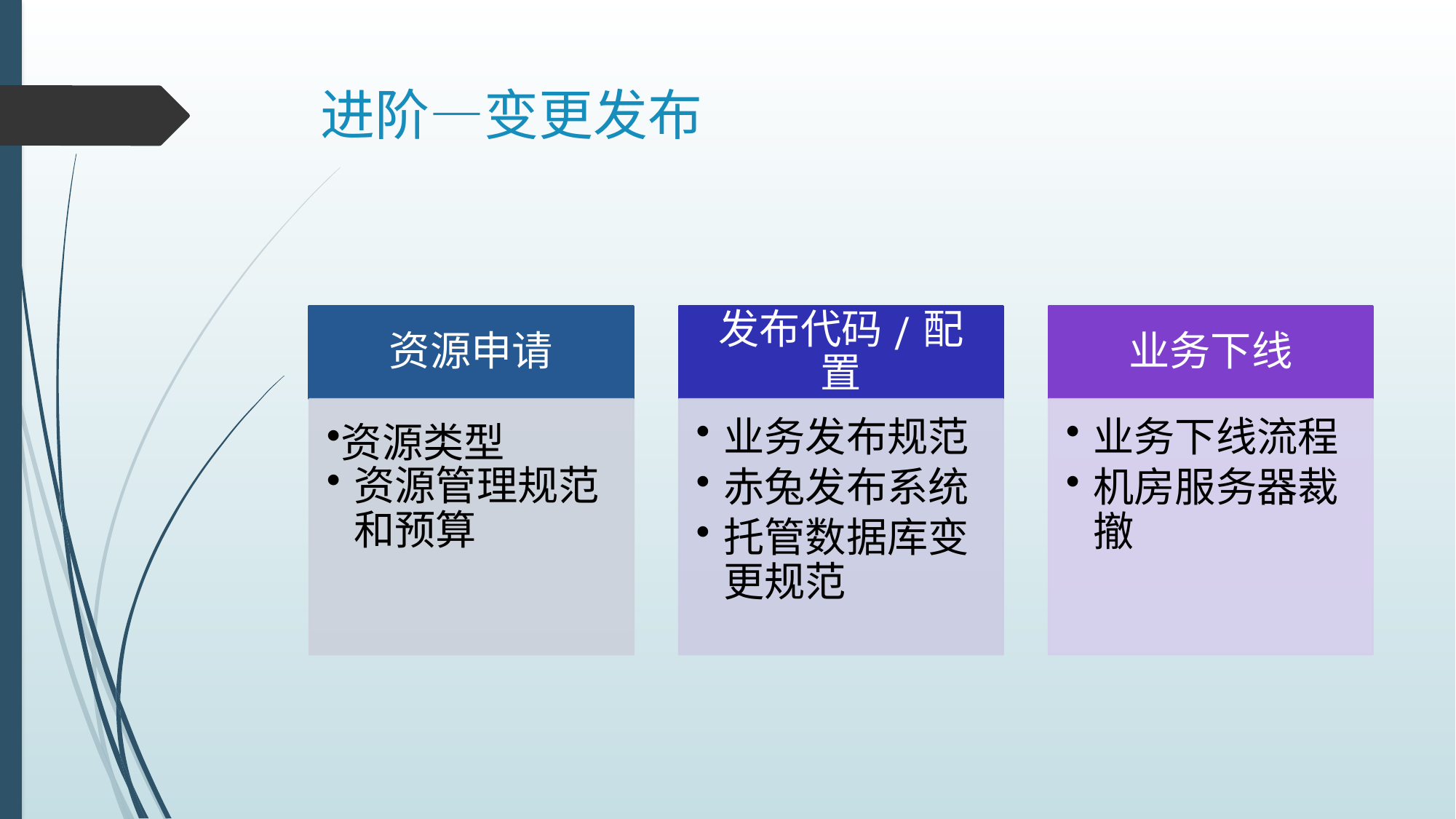

# 进阶—变更发布
资源申请
资源类型
资源管理规范和预算

发布代码/配置
业务发布规范
赤兔发布系统
托管数据库变更规范
业务下线
业务下线流程
机房服务器裁撤